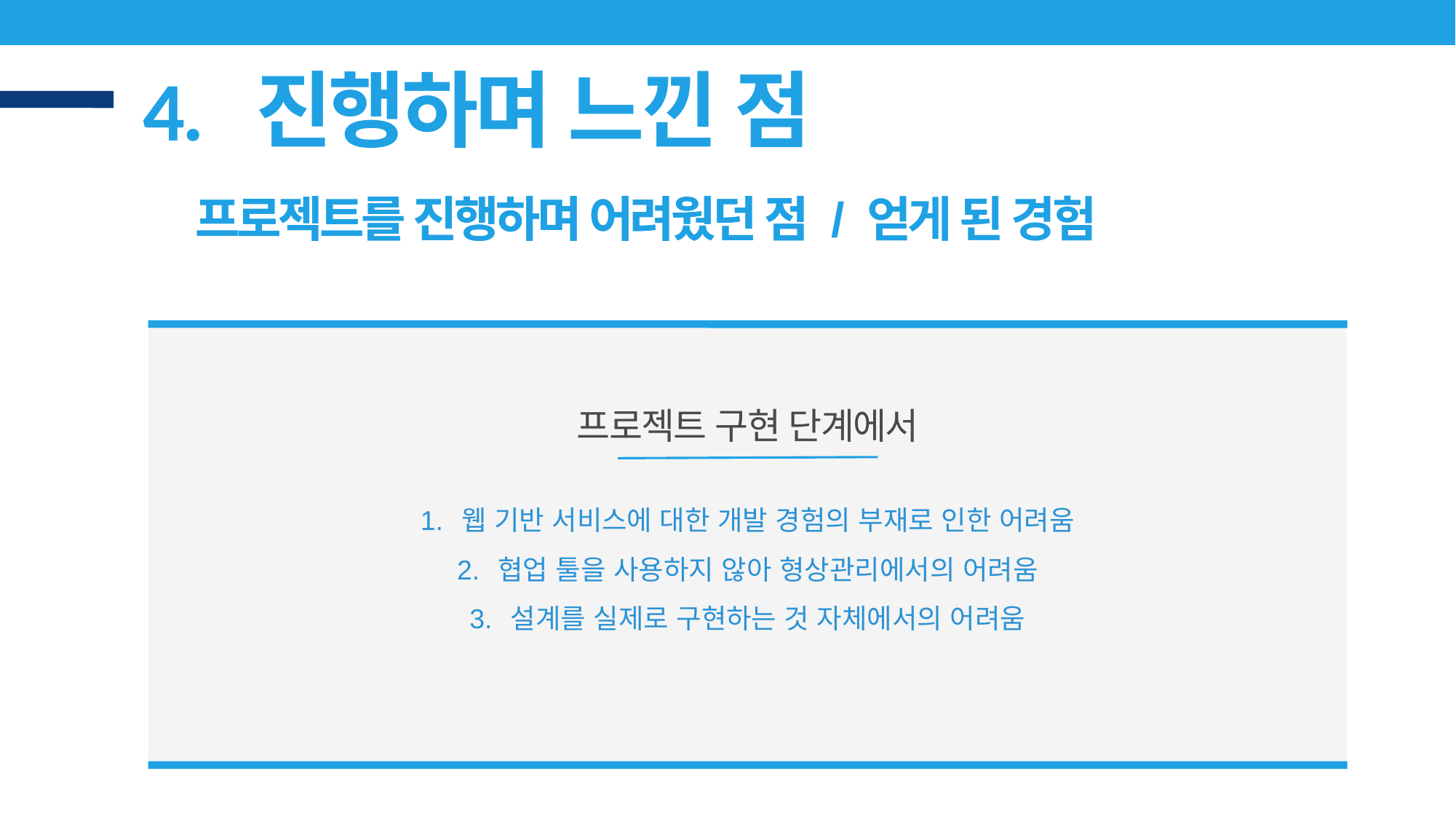

4.  진행하며 느낀 점

프로젝트를 진행하며 어려웠던 점
프로젝트를 진행하며 어려웠던 점 / 얻게 된 경험

프로젝트 구현 단계에서

웹 기반 서비스에 대한 개발 경험의 부재로 인한 어려움
협업 툴을 사용하지 않아 형상관리에서의 어려움
설계를 실제로 구현하는 것 자체에서의 어려움